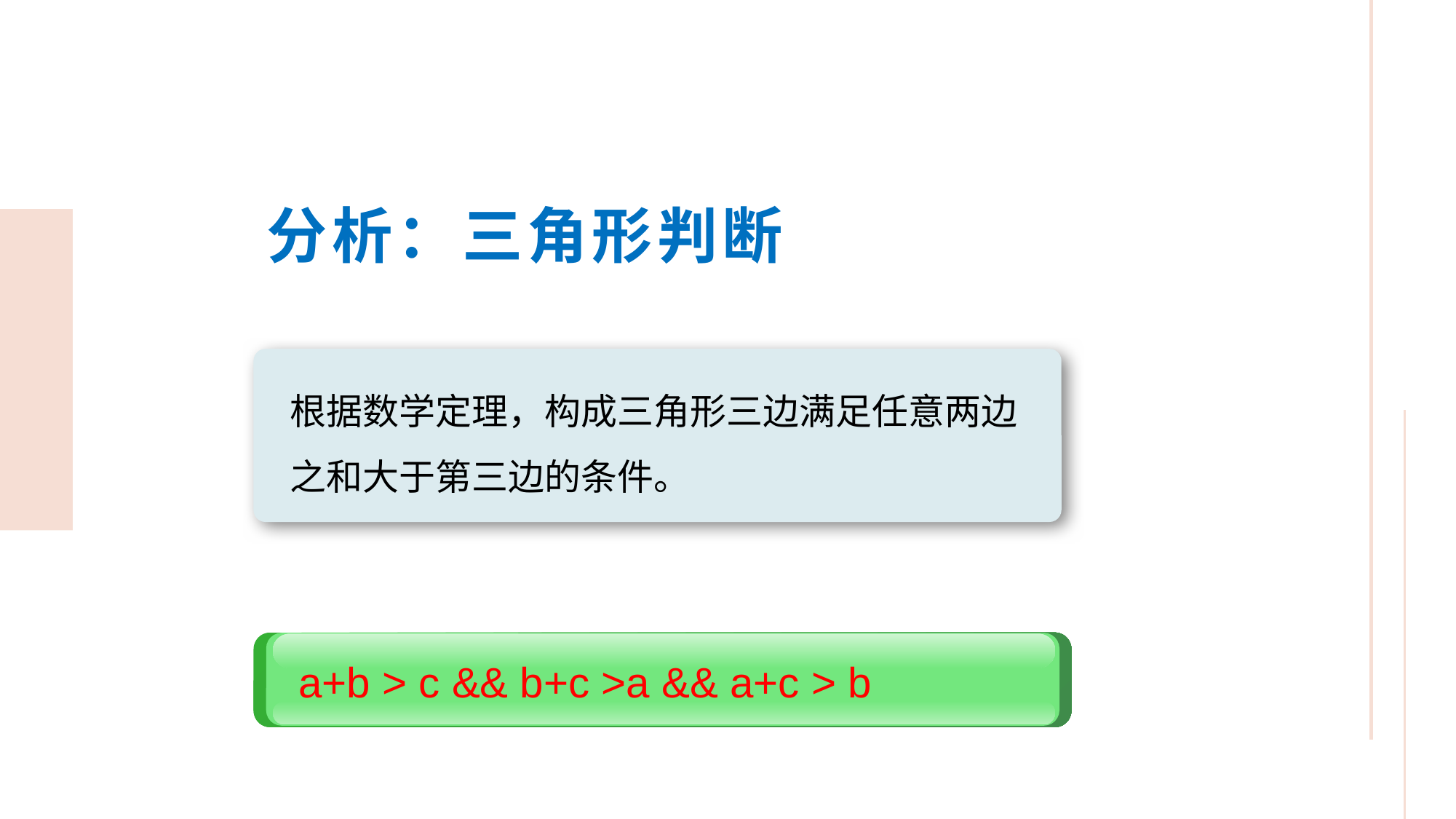

分析：三角形判断

根据数学定理，构成三角形三边满足任意两边之和大于第三边的条件。

a+b > c && b+c >a && a+c > b